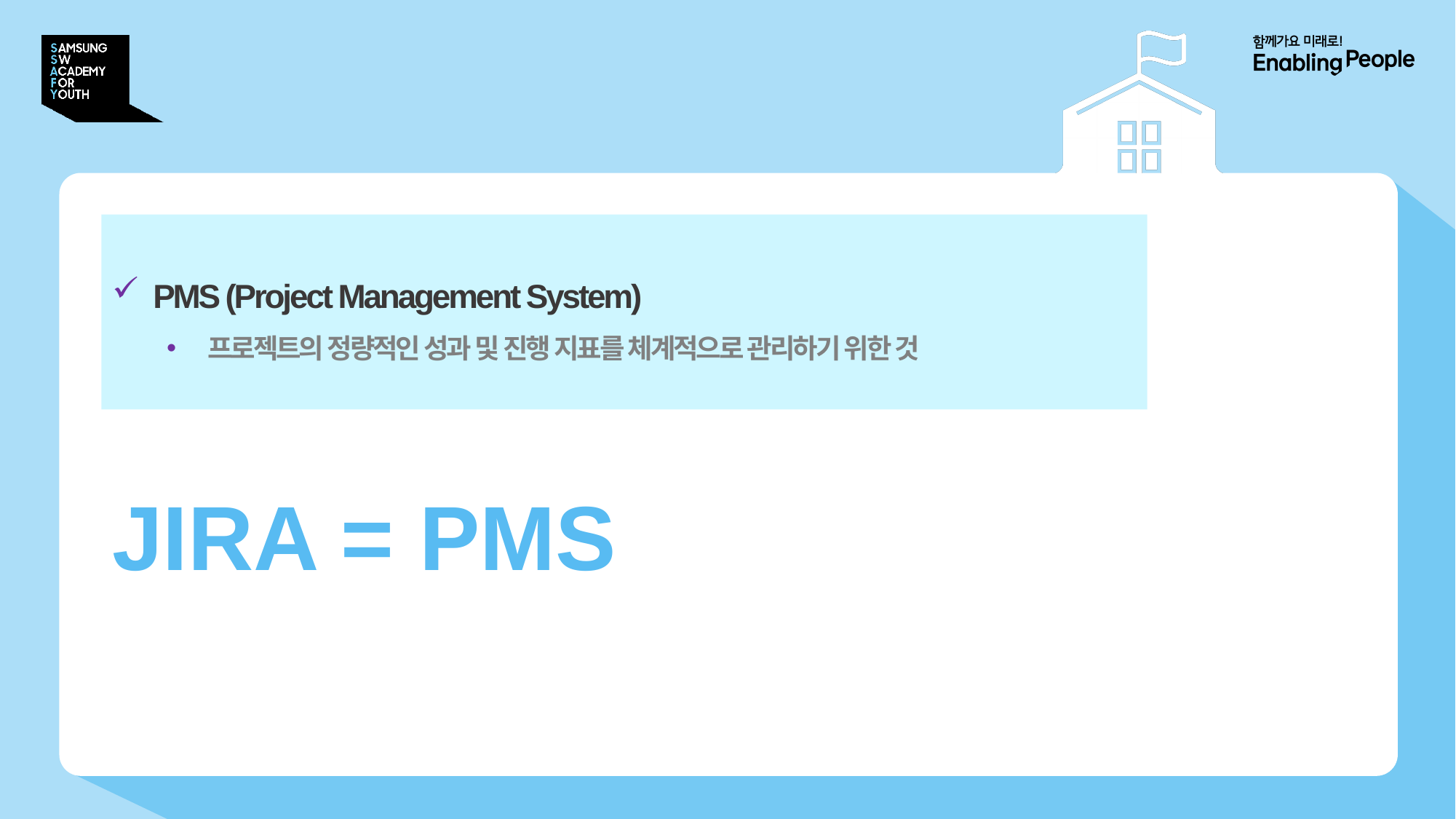

# JIRA란?
PMS (Project Management System)
프로젝트의 정량적인 성과 및 진행 지표를 체계적으로 관리하기 위한 것
JIRA = PMS